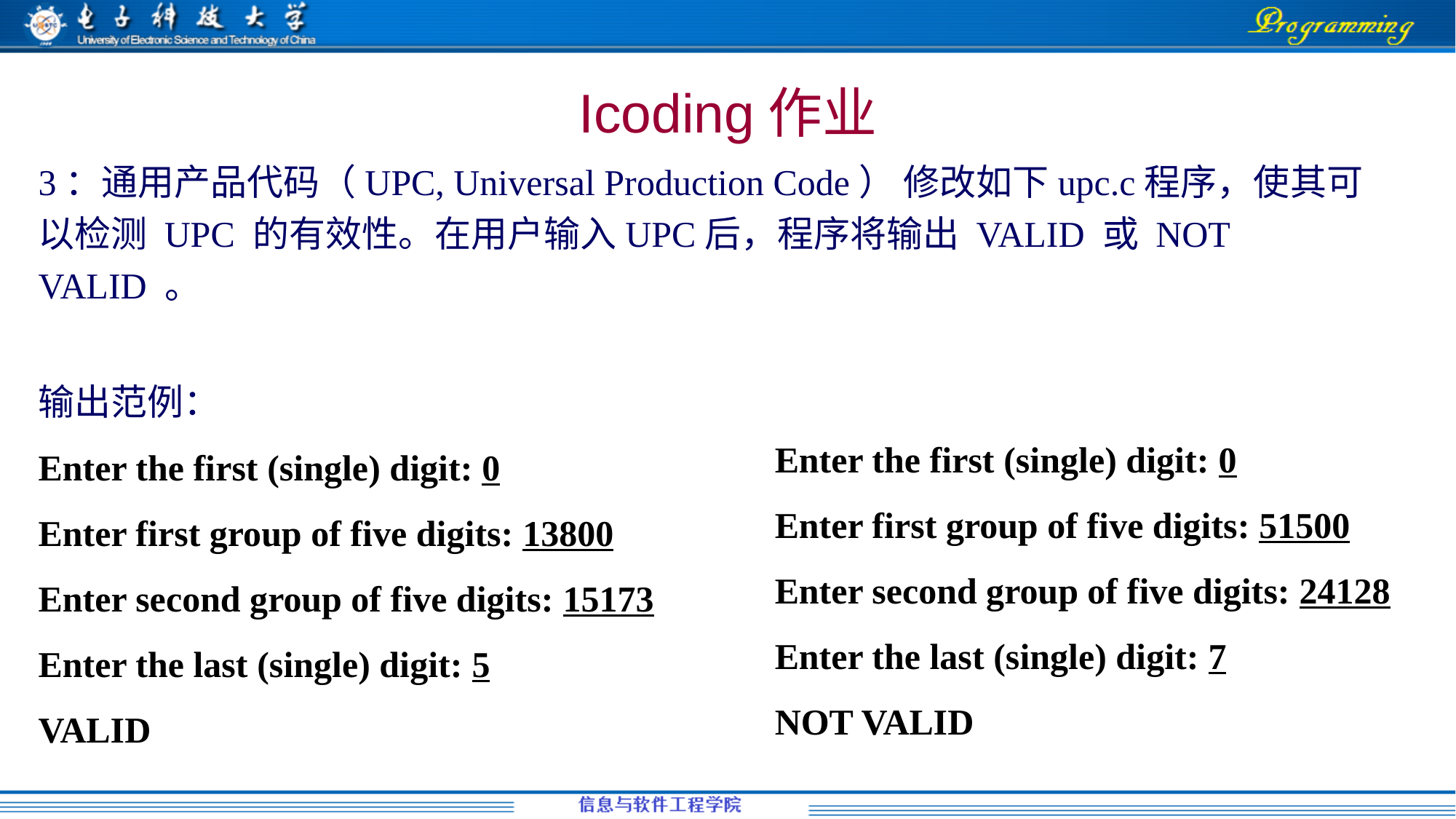

# Icoding作业
3：通⽤产品代码（UPC, Universal Production Code） 修改如下upc.c程序，使其可以检测 UPC 的有效性。在⽤户输⼊UPC后，程序将输出 VALID 或 NOT VALID 。

输出范例：
Enter the first (single) digit: 0
Enter first group of five digits: 13800
Enter second group of five digits: 15173
Enter the last (single) digit: 5
VALID
Enter the first (single) digit: 0
Enter first group of five digits: 51500
Enter second group of five digits: 24128
Enter the last (single) digit: 7
NOT VALID